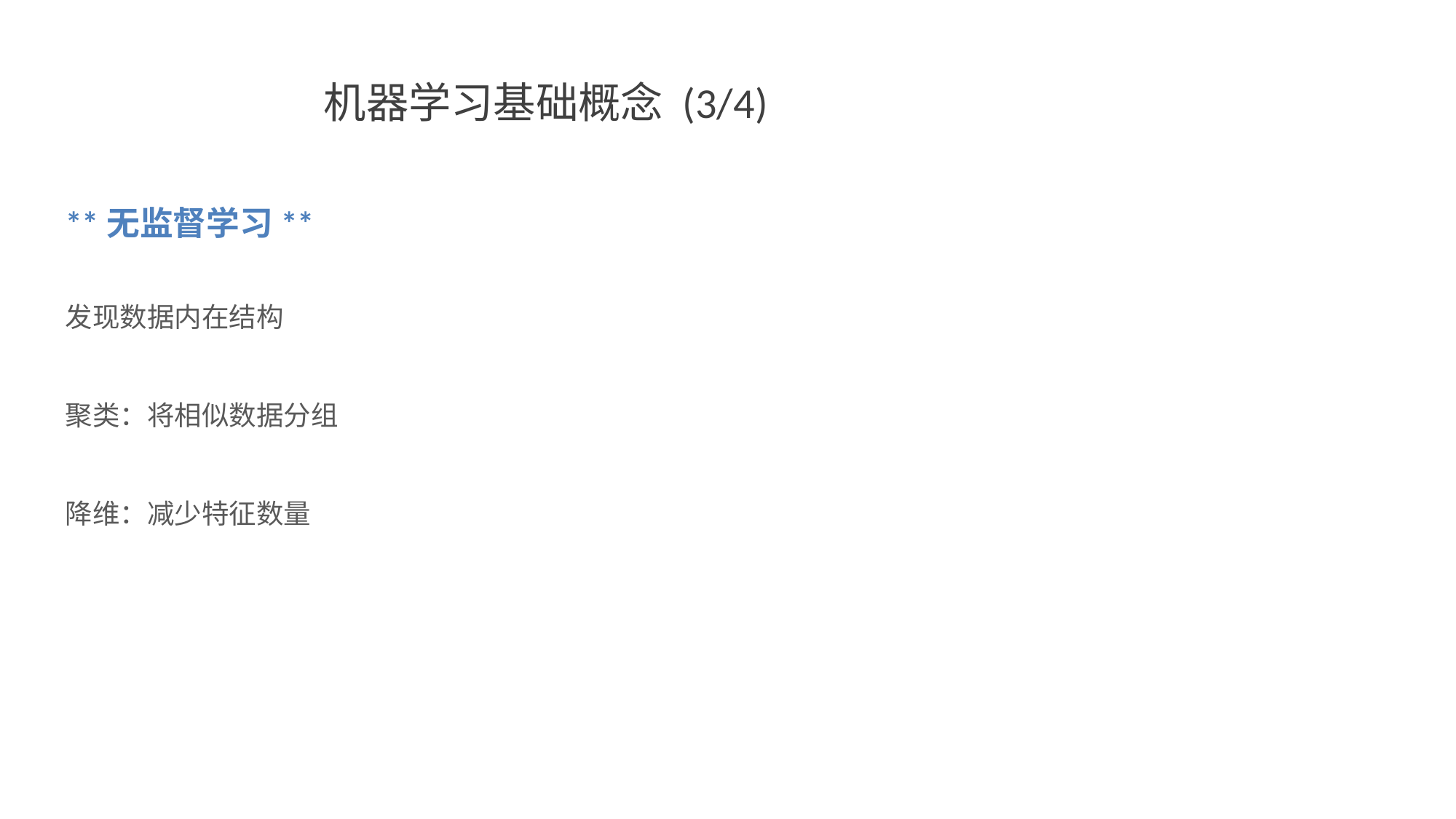

# 机器学习基础概念 (3/4)

**无监督学习**

发现数据内在结构

聚类：将相似数据分组

降维：减少特征数量